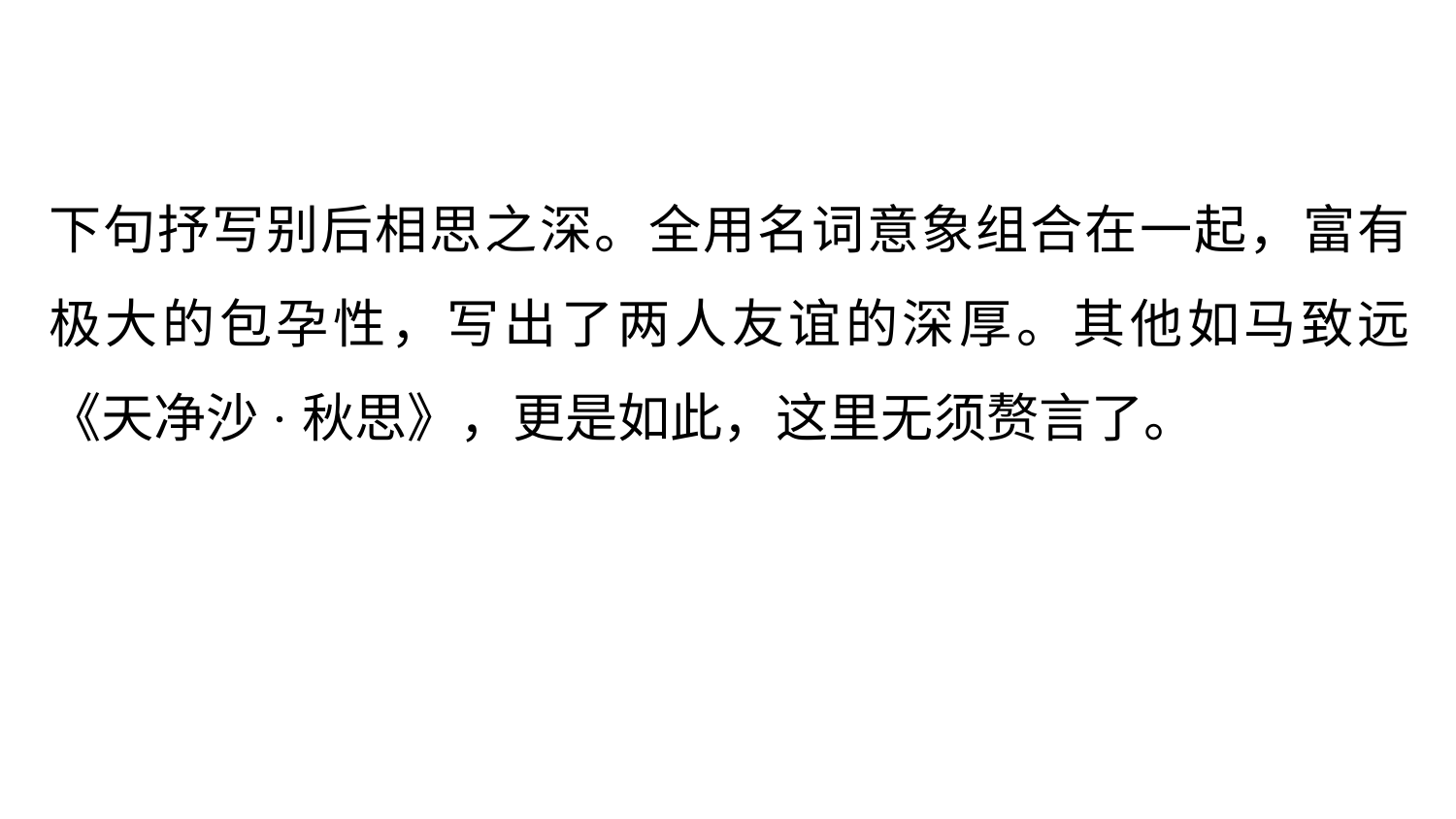

下句抒写别后相思之深。全用名词意象组合在一起，富有极大的包孕性，写出了两人友谊的深厚。其他如马致远《天净沙·秋思》，更是如此，这里无须赘言了。